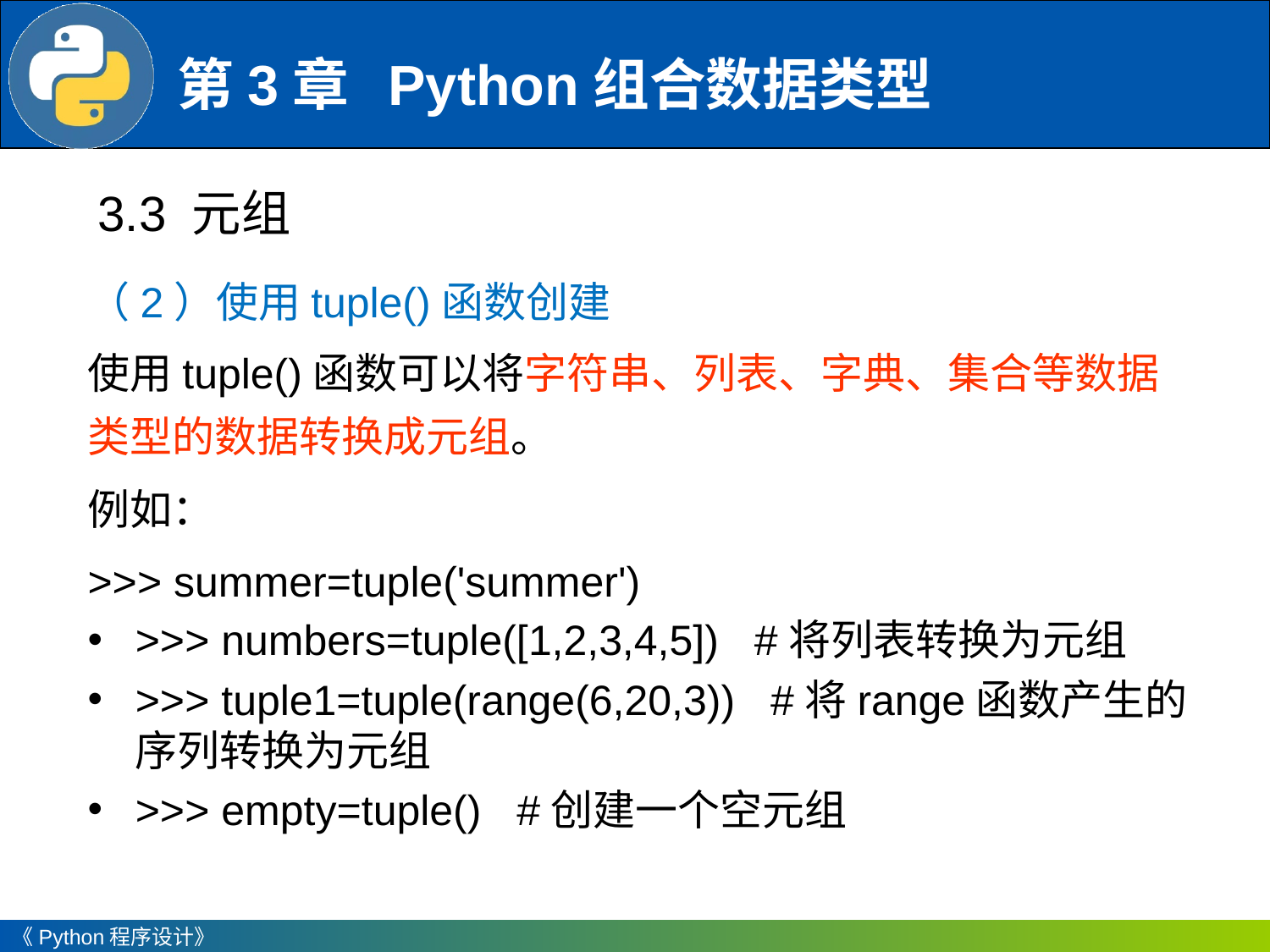

3.3 元组
（2）使用tuple()函数创建
使用tuple()函数可以将字符串、列表、字典、集合等数据类型的数据转换成元组。
例如：
>>> summer=tuple('summer')
>>> numbers=tuple([1,2,3,4,5])   #将列表转换为元组
>>> tuple1=tuple(range(6,20,3))   #将range函数产生的序列转换为元组
>>> empty=tuple()   #创建一个空元组